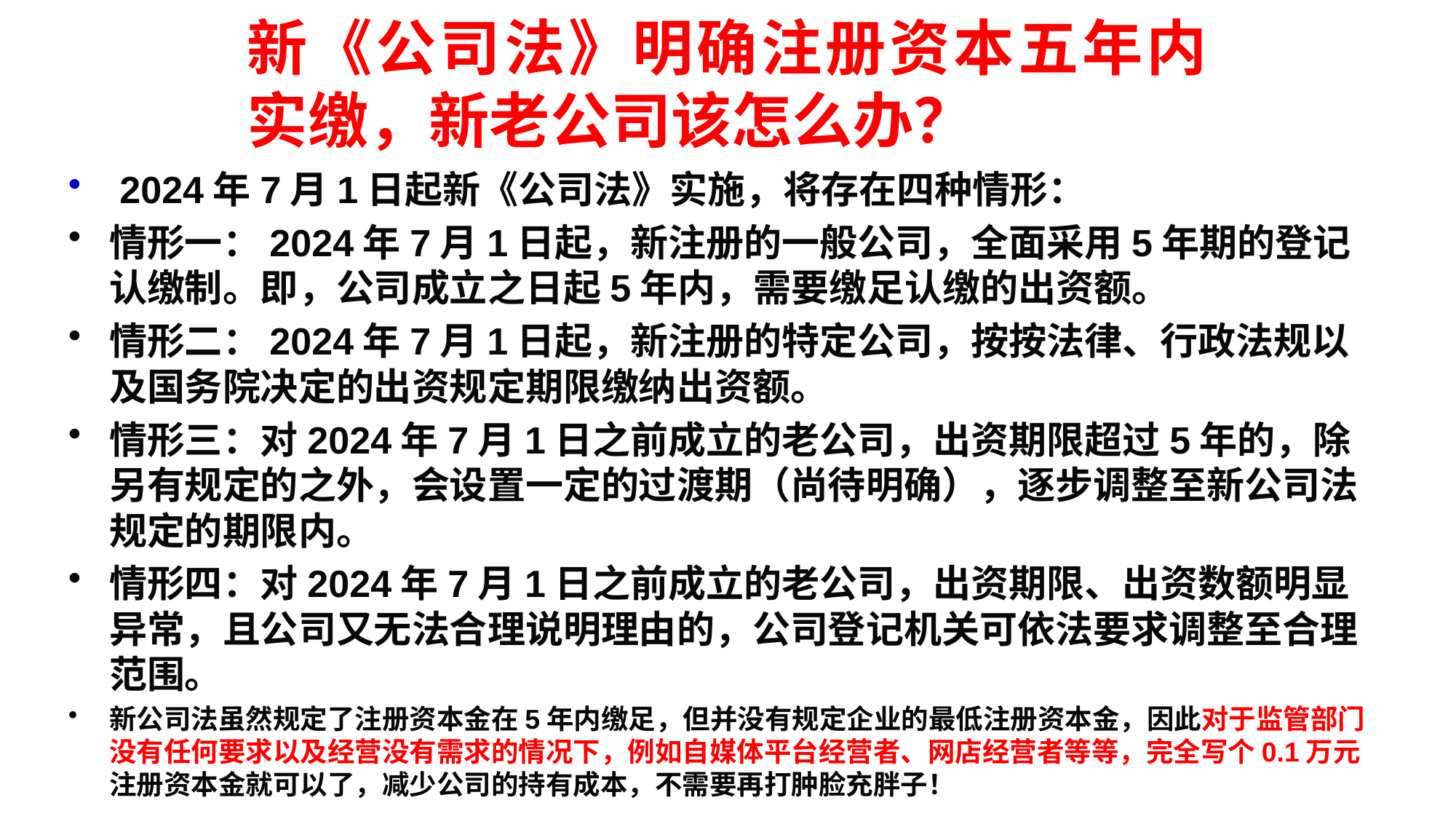

# 新《公司法》明确注册资本五年内实缴，新老公司该怎么办？
 2024年7月1日起新《公司法》实施，将存在四种情形：
情形一：2024年7月1日起，新注册的一般公司，全面采用5年期的登记认缴制。即，公司成立之日起5年内，需要缴足认缴的出资额。
情形二：2024年7月1日起，新注册的特定公司，按按法律、行政法规以及国务院决定的出资规定期限缴纳出资额。
情形三：对2024年7月1日之前成立的老公司，出资期限超过5年的，除另有规定的之外，会设置一定的过渡期（尚待明确），逐步调整至新公司法规定的期限内。
情形四：对2024年7月1日之前成立的老公司，出资期限、出资数额明显异常，且公司又无法合理说明理由的，公司登记机关可依法要求调整至合理范围。
新公司法虽然规定了注册资本金在5年内缴足，但并没有规定企业的最低注册资本金，因此对于监管部门没有任何要求以及经营没有需求的情况下，例如自媒体平台经营者、​网店经营者等等，完全写个0.1万元注册资本金就可以了，减少公司的持有成本，不需要再打肿脸充胖子！